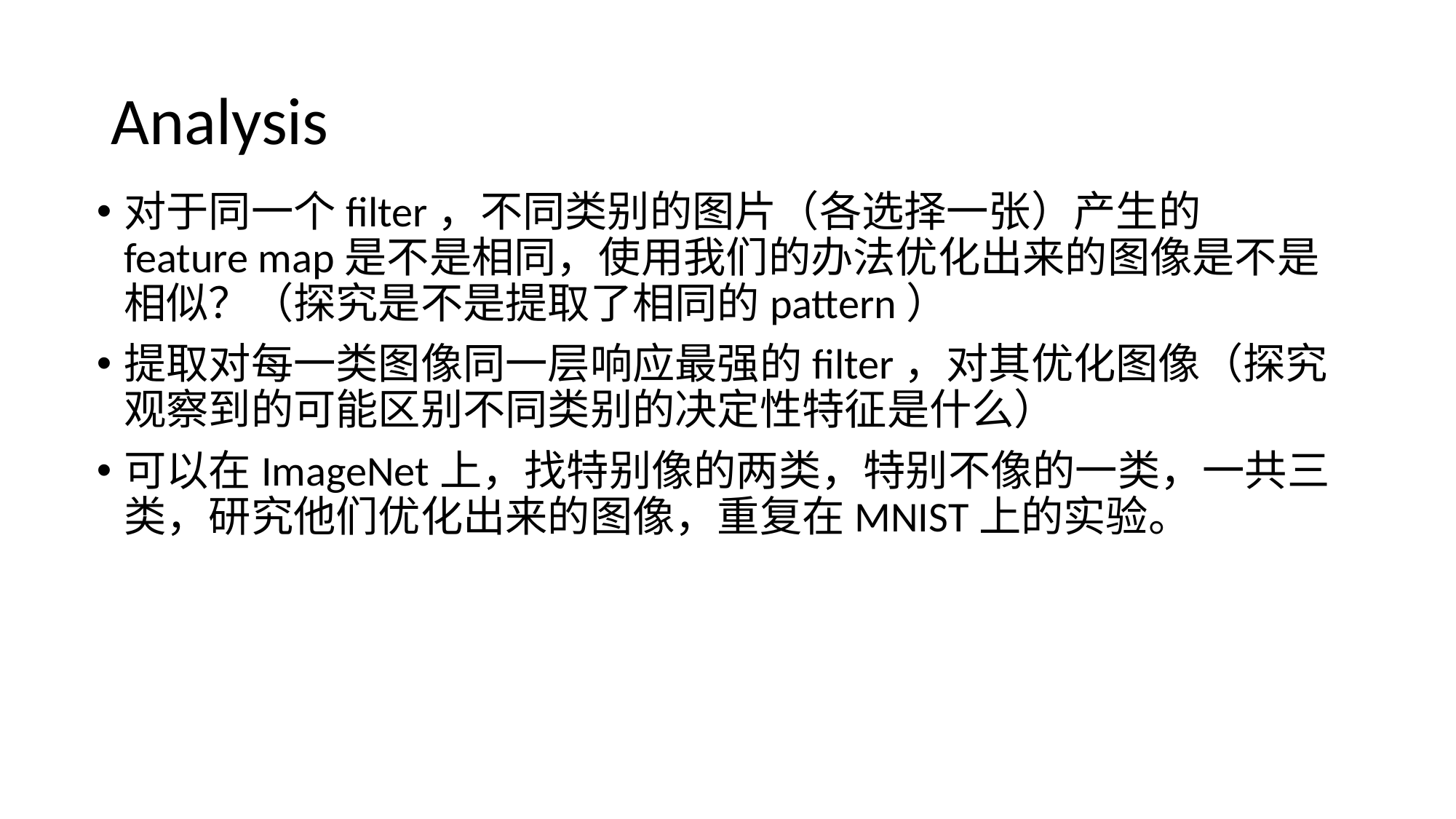

# Analysis
对于同一个filter，不同类别的图片（各选择一张）产生的feature map是不是相同，使用我们的办法优化出来的图像是不是相似？（探究是不是提取了相同的pattern）
提取对每一类图像同一层响应最强的filter，对其优化图像（探究观察到的可能区别不同类别的决定性特征是什么）
可以在ImageNet上，找特别像的两类，特别不像的一类，一共三类，研究他们优化出来的图像，重复在MNIST上的实验。